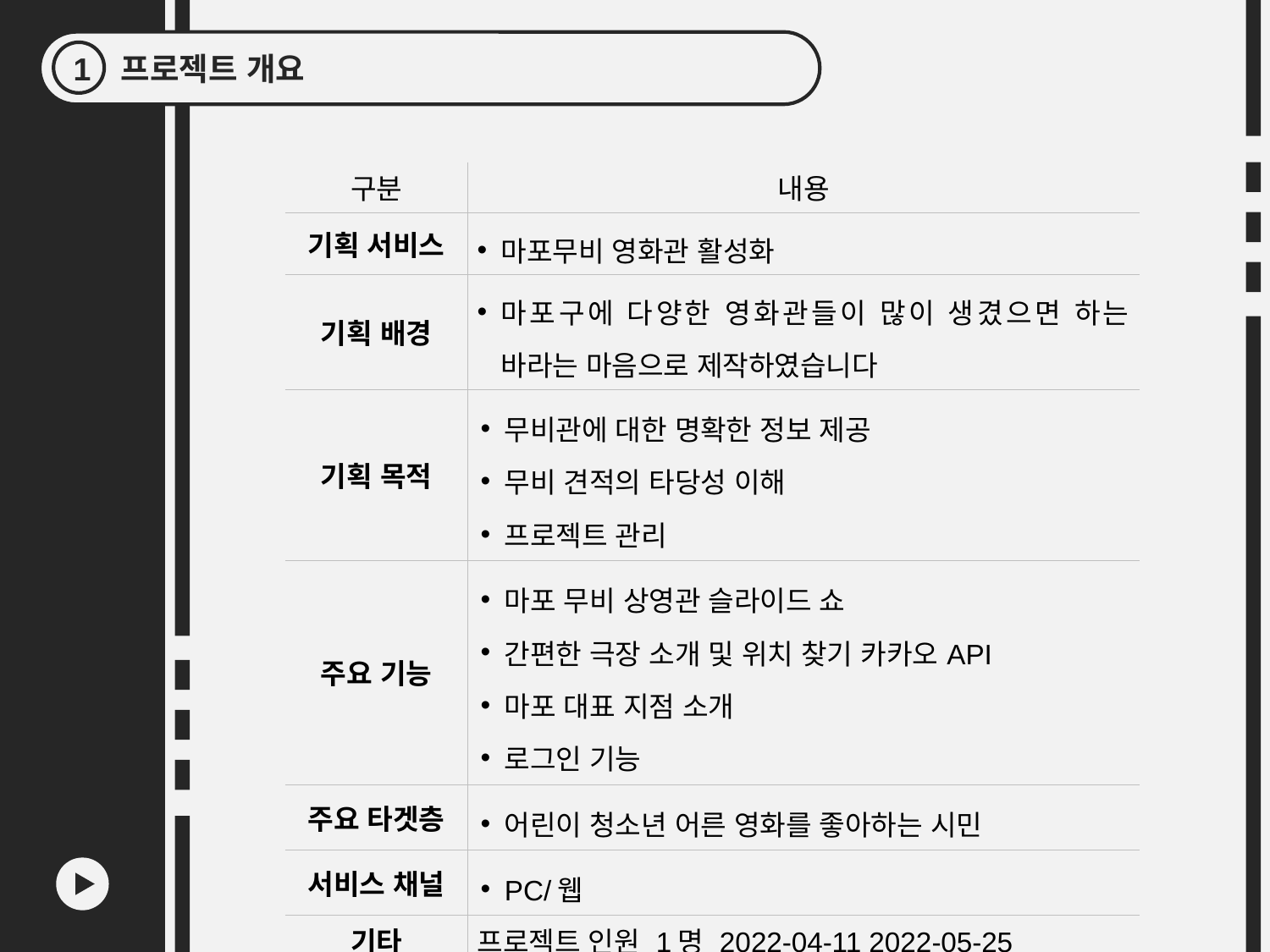

프로젝트 개요
1
| 구분 | 내용 |
| --- | --- |
| 기획 서비스 | 마포무비 영화관 활성화 |
| 기획 배경 | 마포구에 다양한 영화관들이 많이 생겼으면 하는 바라는 마음으로 제작하였습니다 |
| 기획 목적 | 무비관에 대한 명확한 정보 제공 무비 견적의 타당성 이해 프로젝트 관리 |
| 주요 기능 | 마포 무비 상영관 슬라이드 쇼 간편한 극장 소개 및 위치 찾기 카카오API 마포 대표 지점 소개 로그인 기능 |
| 주요 타겟층 | 어린이 청소년 어른 영화를 좋아하는 시민 |
| 서비스 채널 | PC/웹 |
| 기타 | 프로젝트 인원 1명 2022-04-11 2022-05-25 |